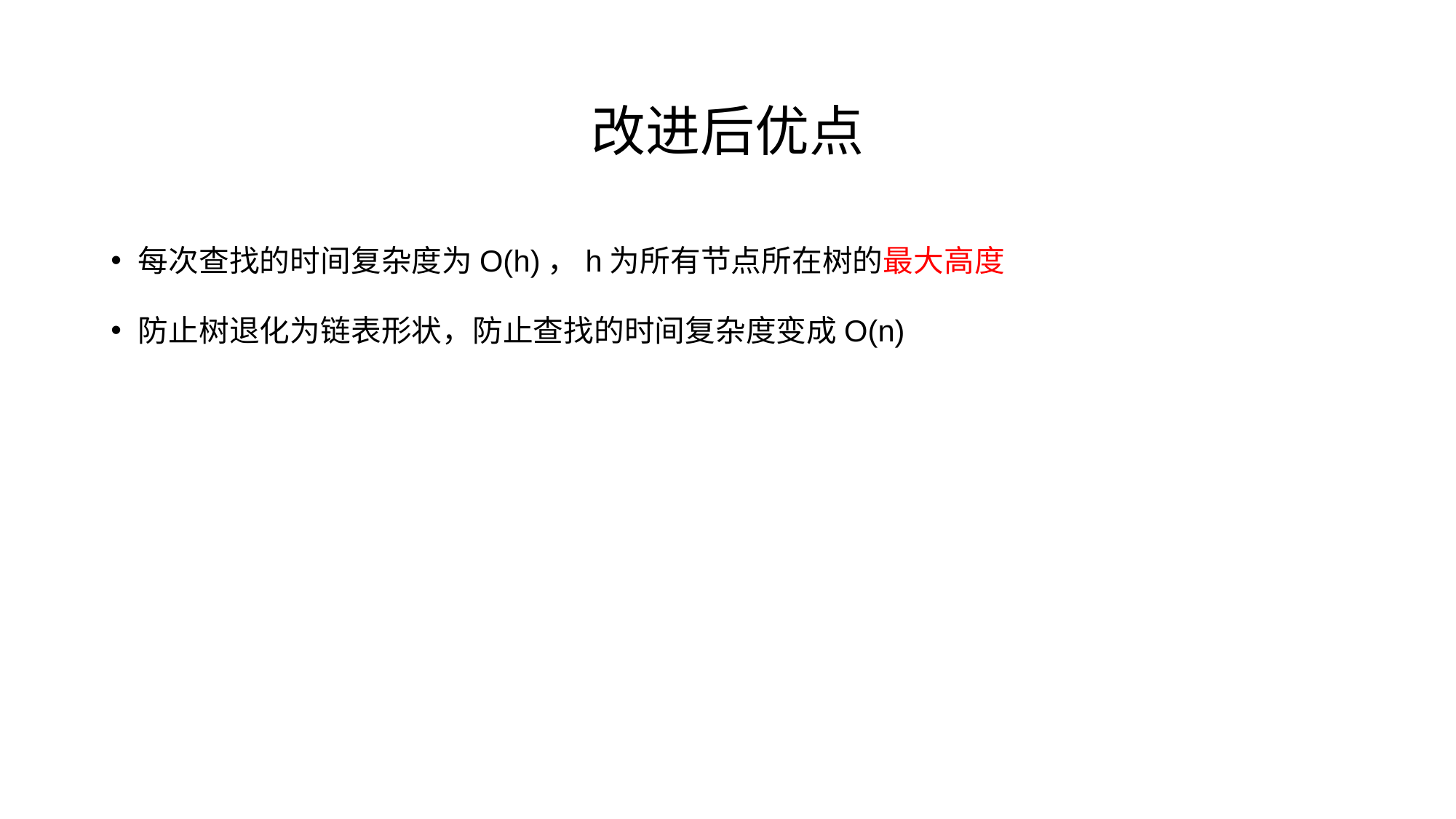

# 改进后优点
每次查找的时间复杂度为O(h)，h为所有节点所在树的最大高度
防止树退化为链表形状，防止查找的时间复杂度变成O(n)